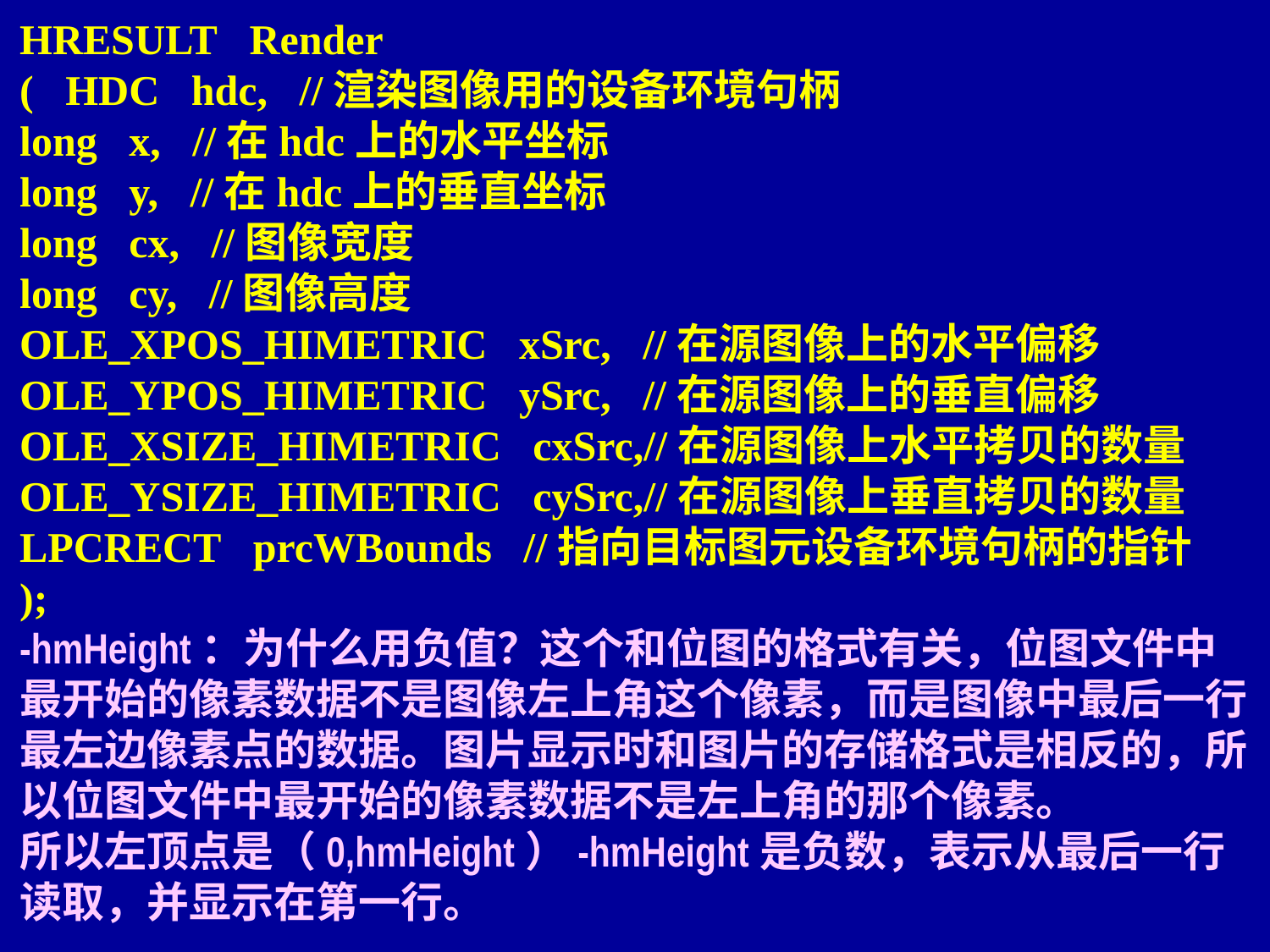

HRESULT   Render
(   HDC   hdc,   //渲染图像用的设备环境句柄   
long   x,   //在hdc上的水平坐标   
long   y,   //在hdc上的垂直坐标   
long   cx,   //图像宽度   
long   cy,   //图像高度   
OLE_XPOS_HIMETRIC   xSrc,   //在源图像上的水平偏移   
OLE_YPOS_HIMETRIC   ySrc,   //在源图像上的垂直偏移   
OLE_XSIZE_HIMETRIC   cxSrc,//在源图像上水平拷贝的数量   
OLE_YSIZE_HIMETRIC   cySrc,//在源图像上垂直拷贝的数量   
LPCRECT   prcWBounds   //指向目标图元设备环境句柄的指针
);
-hmHeight：为什么用负值？这个和位图的格式有关，位图文件中最开始的像素数据不是图像左上角这个像素，而是图像中最后一行最左边像素点的数据。图片显示时和图片的存储格式是相反的，所以位图文件中最开始的像素数据不是左上角的那个像素。
所以左顶点是（0,hmHeight）-hmHeight是负数，表示从最后一行读取，并显示在第一行。